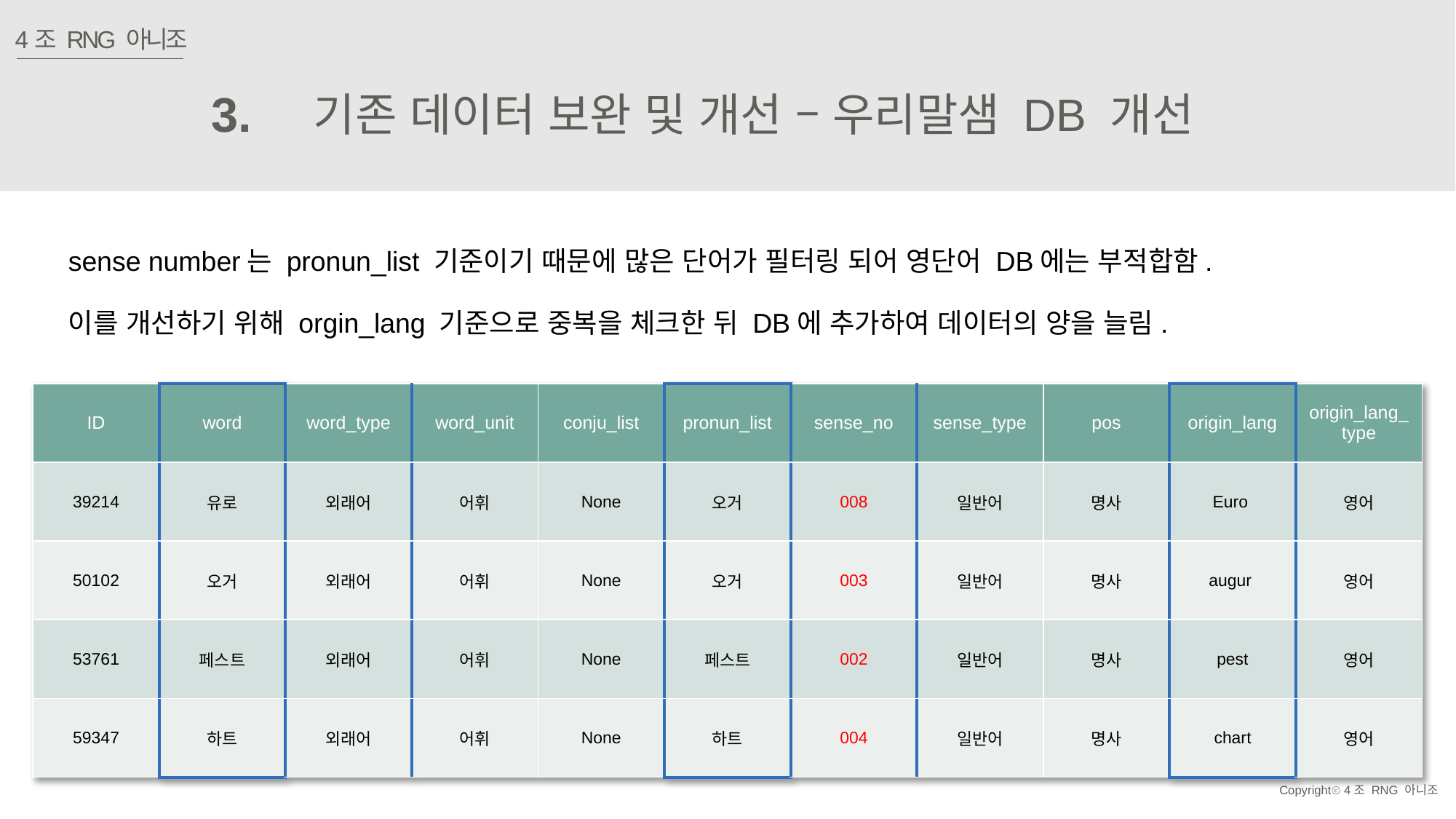

4조 RNG 아니조
3.
기존 데이터 보완 및 개선 – 우리말샘 DB 개선
sense number는 pronun_list 기준이기 때문에 많은 단어가 필터링 되어 영단어 DB에는 부적합함.
이를 개선하기 위해 orgin_lang 기준으로 중복을 체크한 뒤 DB에 추가하여 데이터의 양을 늘림.
| ID | word | word\_type | word\_unit | conju\_list | pronun\_list | sense\_no | sense\_type | pos | origin\_lang | origin\_lang\_type |
| --- | --- | --- | --- | --- | --- | --- | --- | --- | --- | --- |
| 39214 | 유로 | 외래어 | 어휘 | None | 오거 | 008 | 일반어 | 명사 | Euro | 영어 |
| 50102 | 오거 | 외래어 | 어휘 | None | 오거 | 003 | 일반어 | 명사 | augur | 영어 |
| 53761 | 페스트 | 외래어 | 어휘 | None | 페스트 | 002 | 일반어 | 명사 | pest | 영어 |
| 59347 | 하트 | 외래어 | 어휘 | None | 하트 | 004 | 일반어 | 명사 | chart | 영어 |